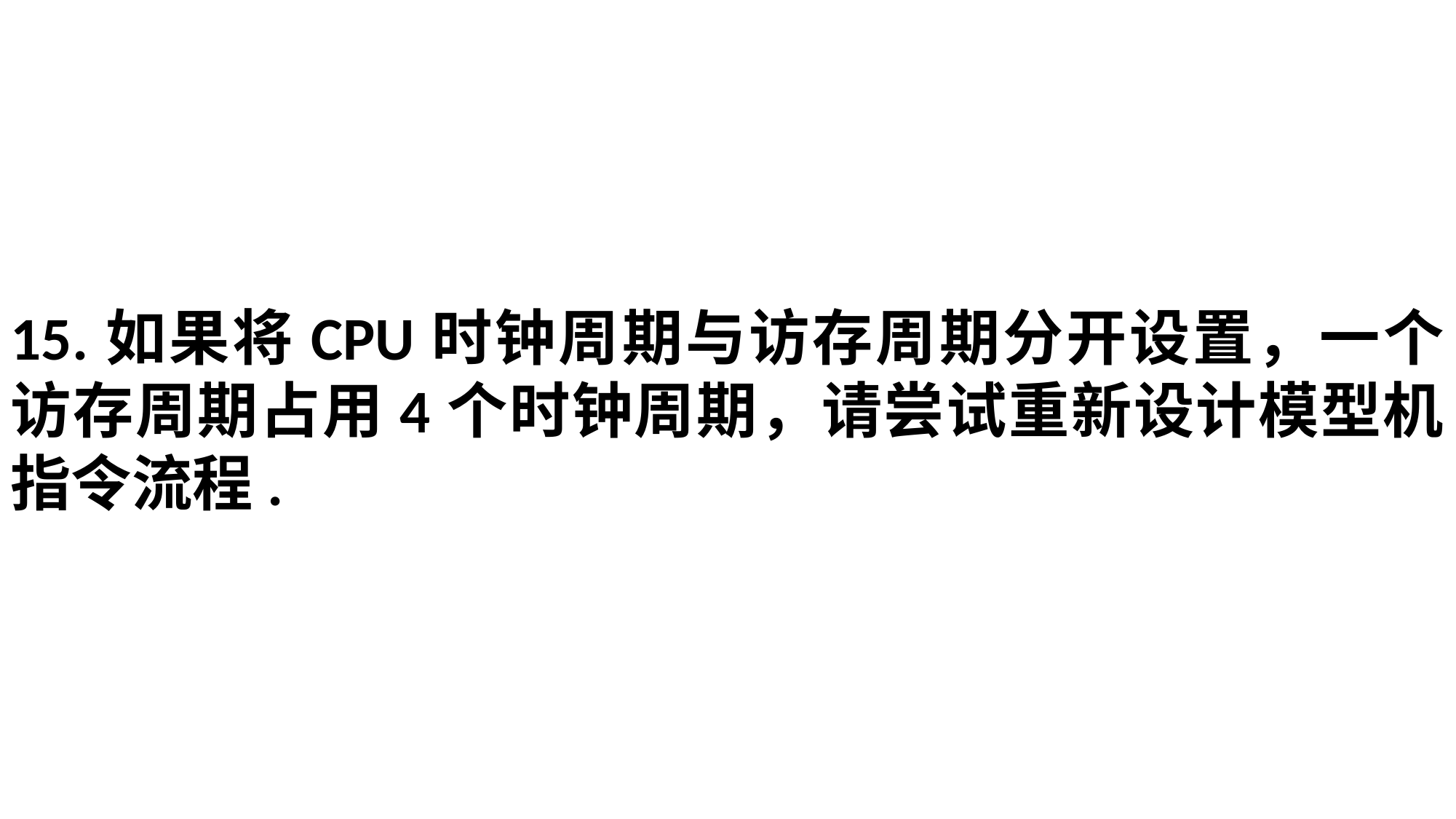

15.如果将CPU时钟周期与访存周期分开设置，一个访存周期占用4个时钟周期，请尝试重新设计模型机指令流程.